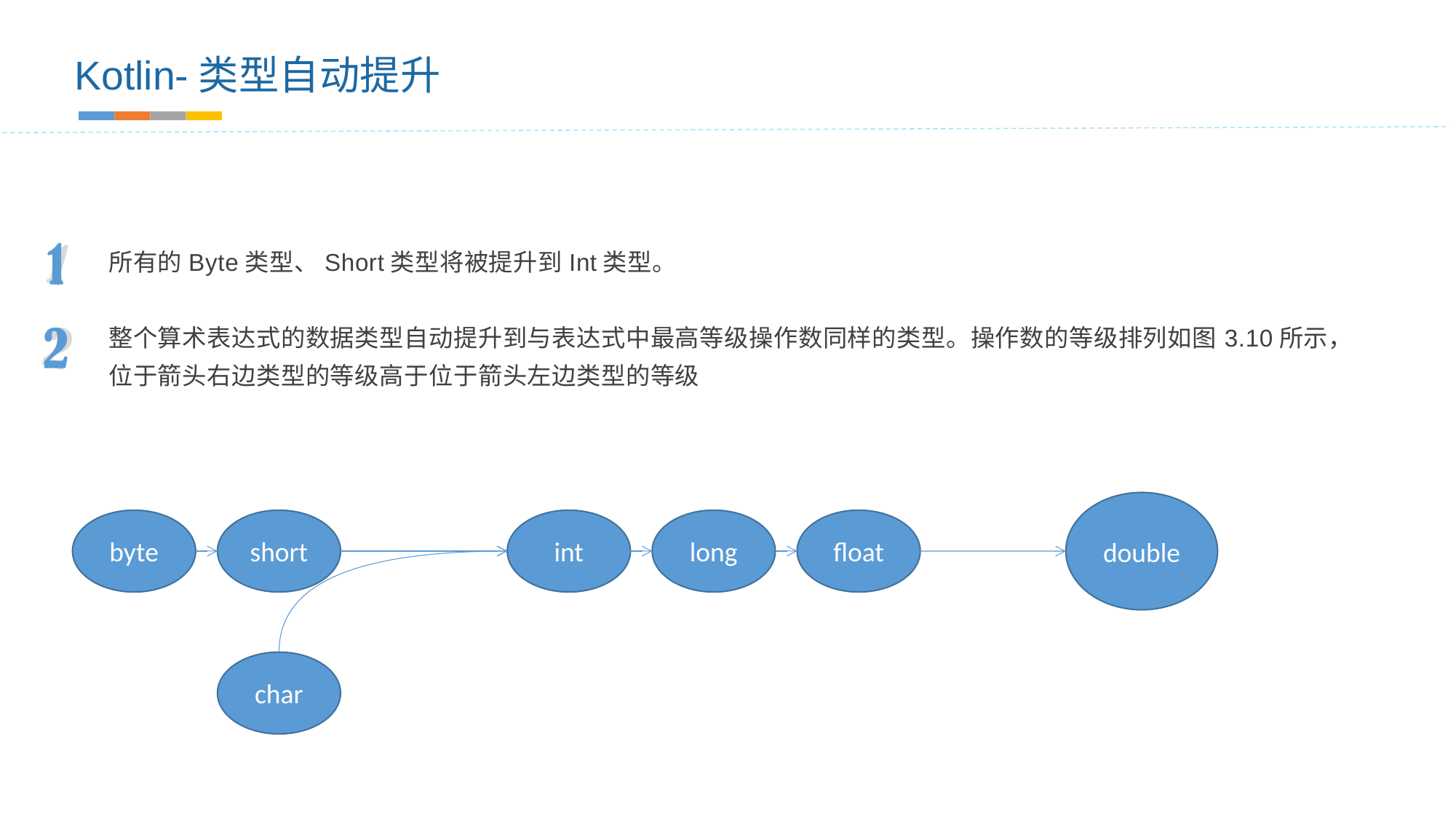

Kotlin-类型自动提升

所有的Byte类型、Short类型将被提升到Int类型。
整个算术表达式的数据类型自动提升到与表达式中最高等级操作数同样的类型。操作数的等级排列如图3.10所示，位于箭头右边类型的等级高于位于箭头左边类型的等级

double
byte
short
int
long
float
char